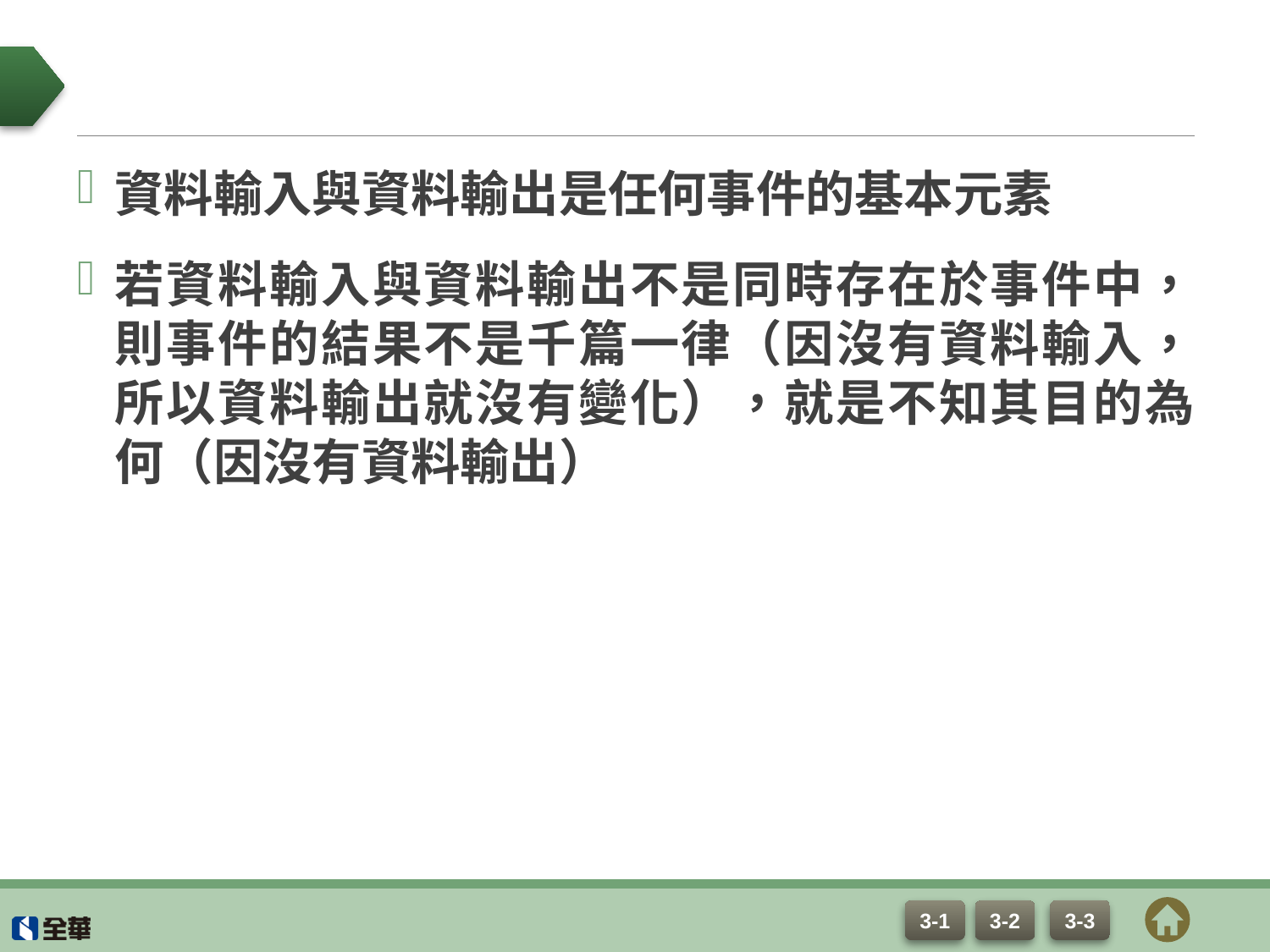

#
資料輸入與資料輸出是任何事件的基本元素
若資料輸入與資料輸出不是同時存在於事件中，則事件的結果不是千篇一律（因沒有資料輸入，所以資料輸出就沒有變化），就是不知其目的為何（因沒有資料輸出）